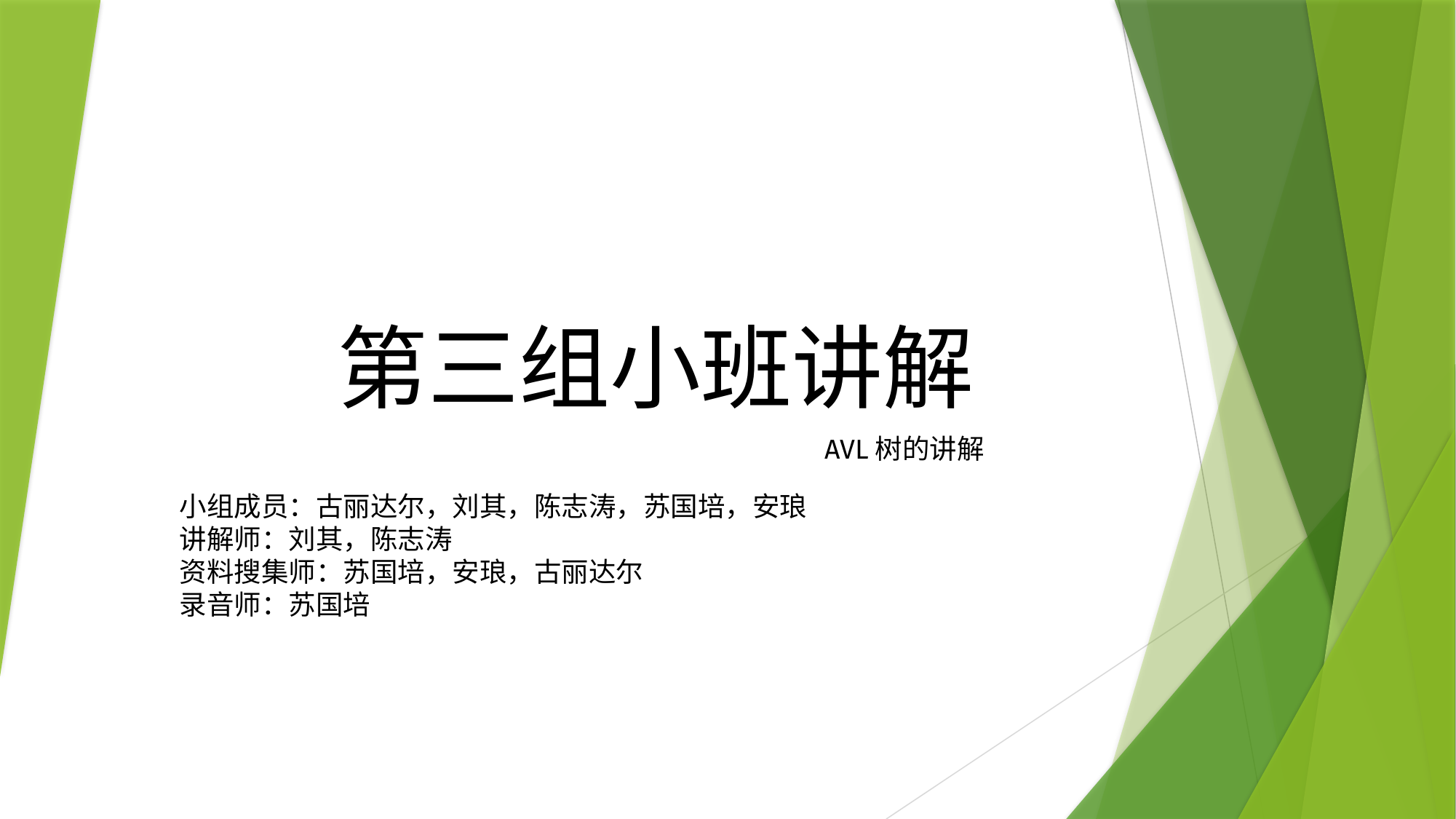

第三组小班讲解
AVL树的讲解
小组成员：古丽达尔，刘其，陈志涛，苏国培，安琅
讲解师：刘其，陈志涛
资料搜集师：苏国培，安琅，古丽达尔
录音师：苏国培